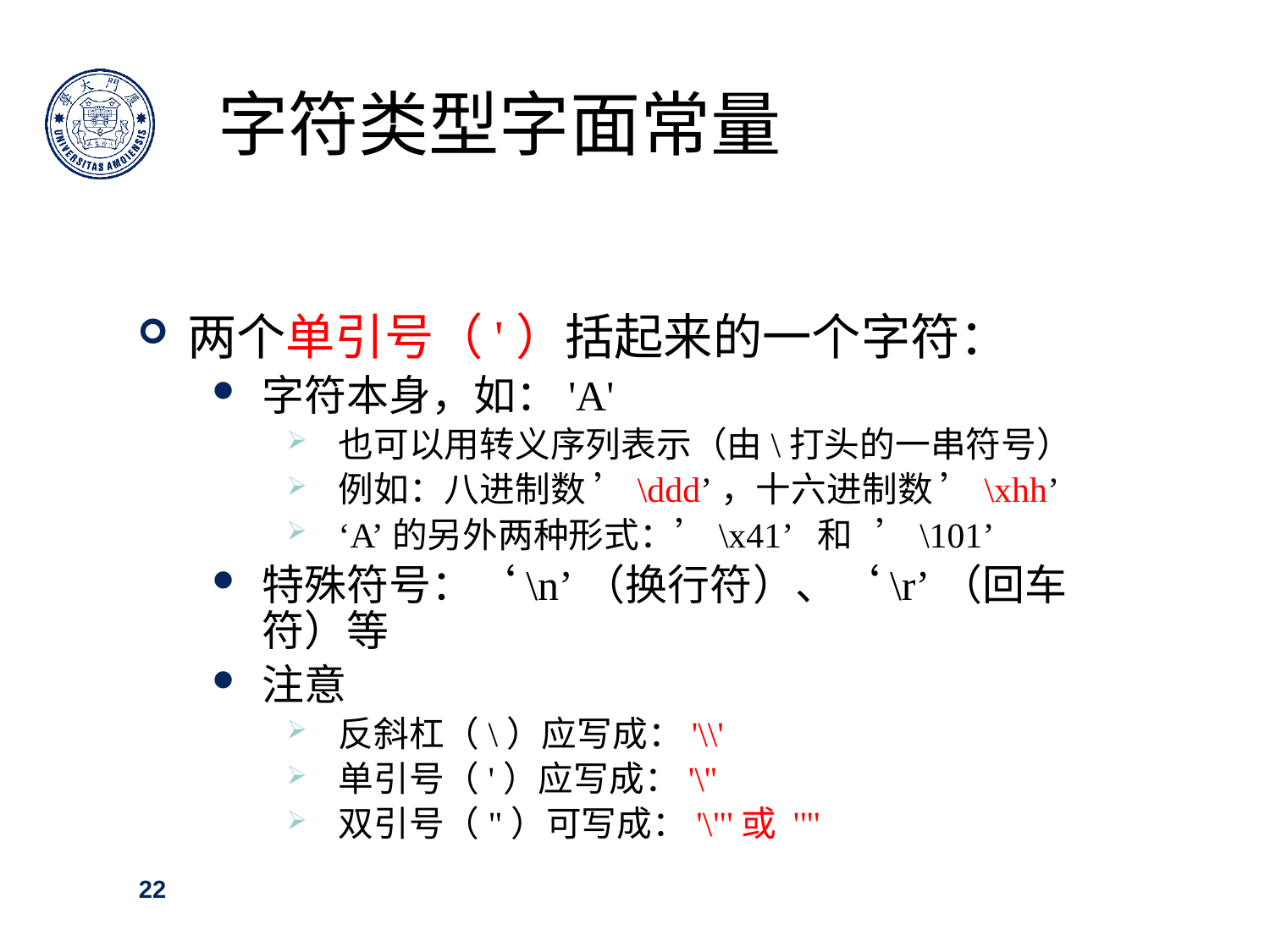

字符类型字面常量
两个单引号（'）括起来的一个字符：
字符本身，如：'A'
也可以用转义序列表示（由\打头的一串符号）
例如：八进制数 ’\ddd’，十六进制数 ’\xhh’
‘A’的另外两种形式：’\x41’  和   ’\101’
特殊符号：‘\n’（换行符）、‘\r’（回车符）等
注意
反斜杠（\）应写成：'\\'
单引号（'）应写成：'\''
双引号（"）可写成：'\"'或 '"'
22